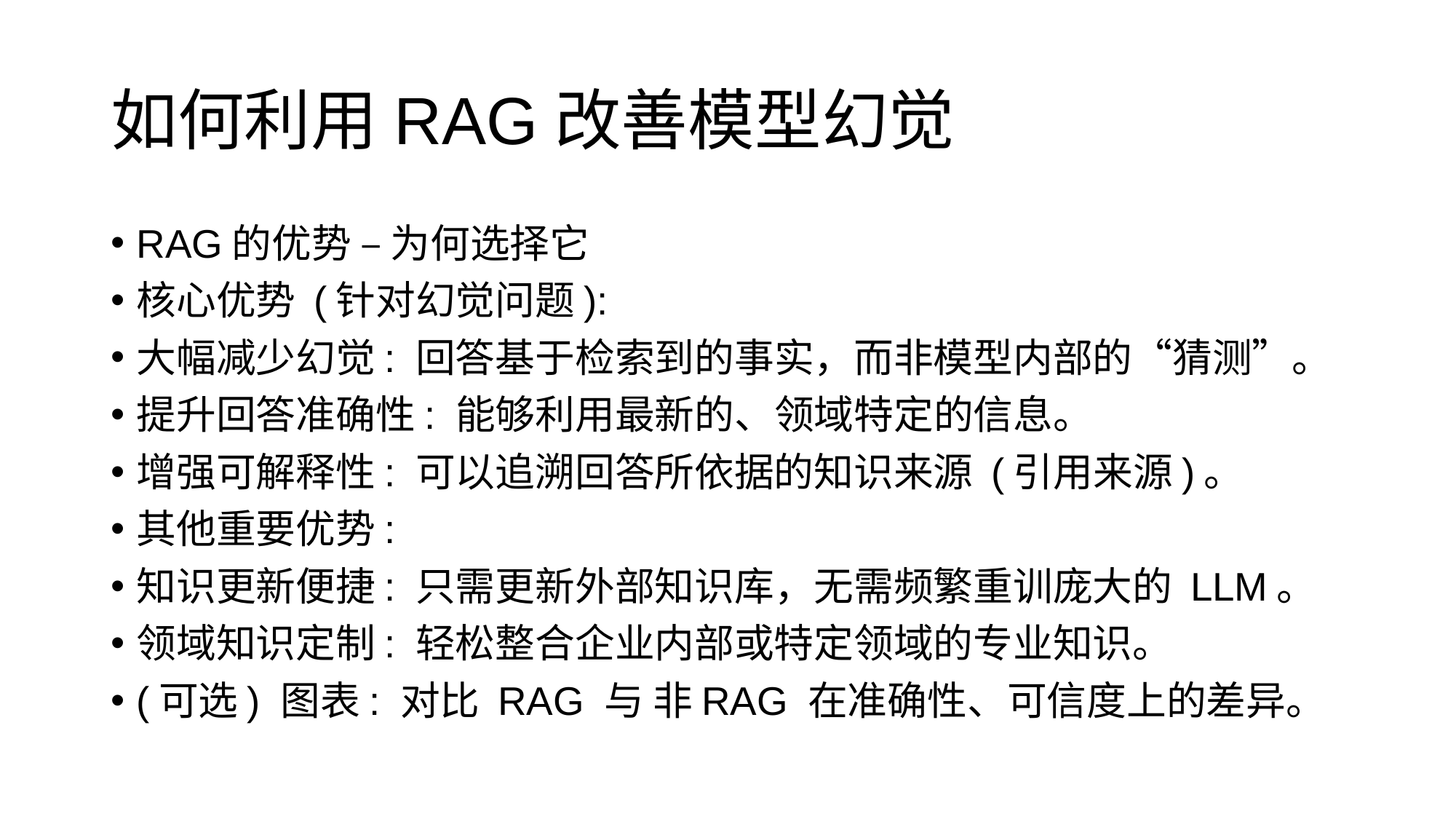

# 如何利用RAG改善模型幻觉
RAG的优势 – 为何选择它
核心优势 (针对幻觉问题):
大幅减少幻觉: 回答基于检索到的事实，而非模型内部的“猜测”。
提升回答准确性: 能够利用最新的、领域特定的信息。
增强可解释性: 可以追溯回答所依据的知识来源 (引用来源)。
其他重要优势:
知识更新便捷: 只需更新外部知识库，无需频繁重训庞大的 LLM。
领域知识定制: 轻松整合企业内部或特定领域的专业知识。
(可选) 图表: 对比 RAG 与 非RAG 在准确性、可信度上的差异。